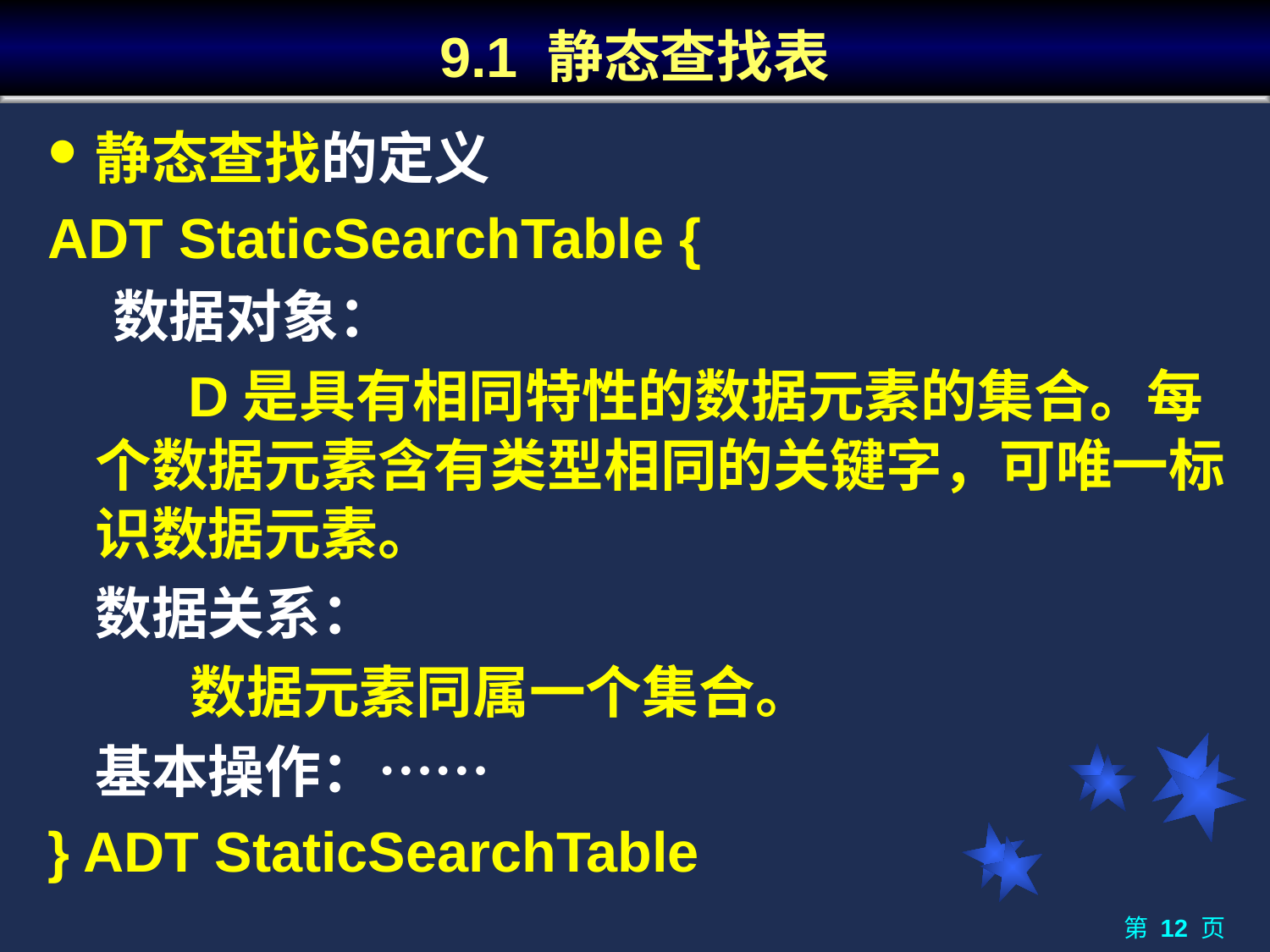

# 9.1 静态查找表
静态查找的定义
ADT StaticSearchTable {
    数据对象：
         D是具有相同特性的数据元素的集合。每个数据元素含有类型相同的关键字，可唯一标识数据元素。
	数据关系：
          数据元素同属一个集合。
 	基本操作：……
} ADT StaticSearchTable

第 12 页